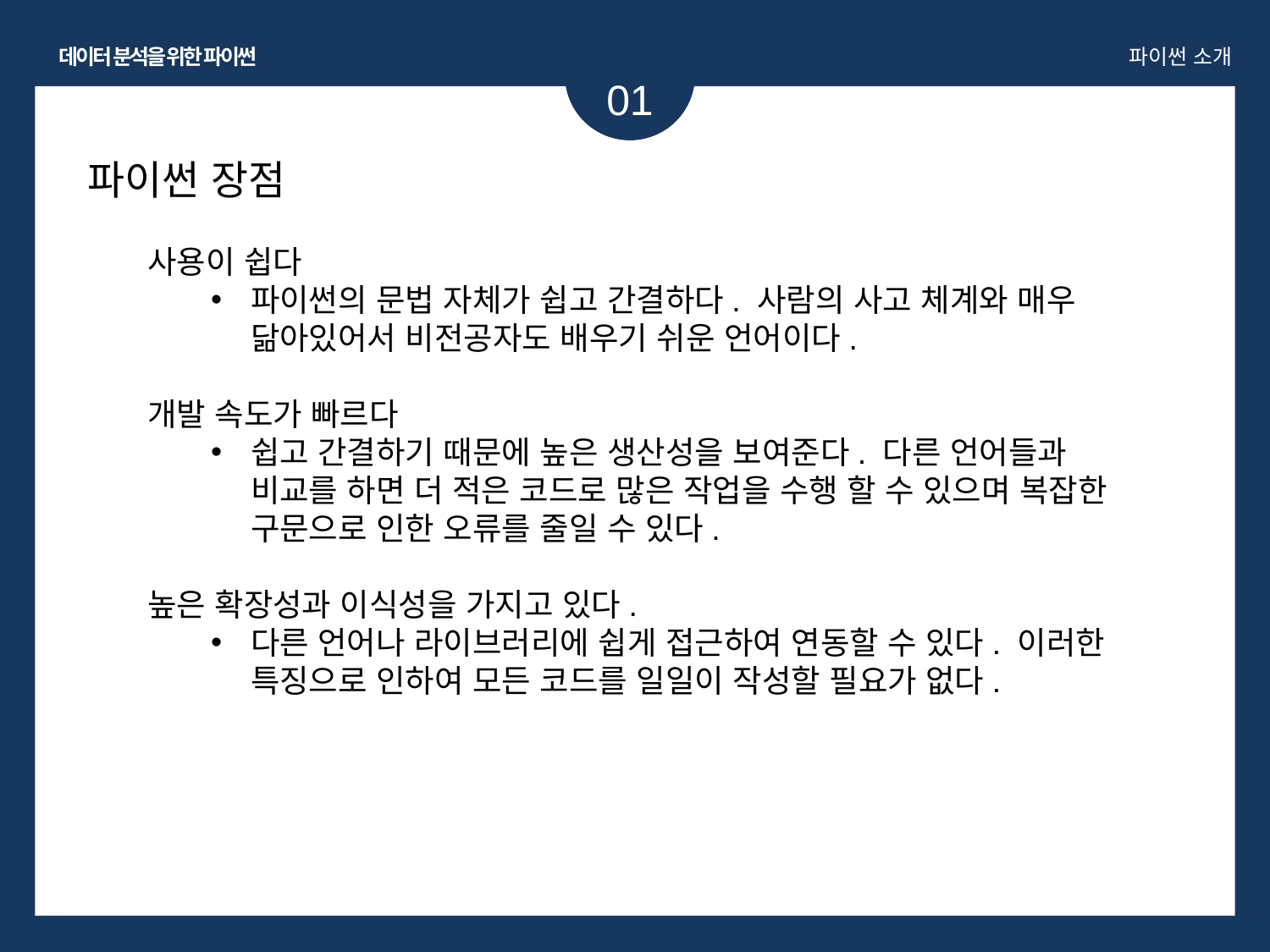

데이터 분석을 위한 파이썬
파이썬 소개
01
파이썬 장점
사용이 쉽다
파이썬의 문법 자체가 쉽고 간결하다. 사람의 사고 체계와 매우 닮아있어서 비전공자도 배우기 쉬운 언어이다.

개발 속도가 빠르다
쉽고 간결하기 때문에 높은 생산성을 보여준다. 다른 언어들과 비교를 하면 더 적은 코드로 많은 작업을 수행 할 수 있으며 복잡한 구문으로 인한 오류를 줄일 수 있다.

높은 확장성과 이식성을 가지고 있다.
다른 언어나 라이브러리에 쉽게 접근하여 연동할 수 있다. 이러한 특징으로 인하여 모든 코드를 일일이 작성할 필요가 없다.